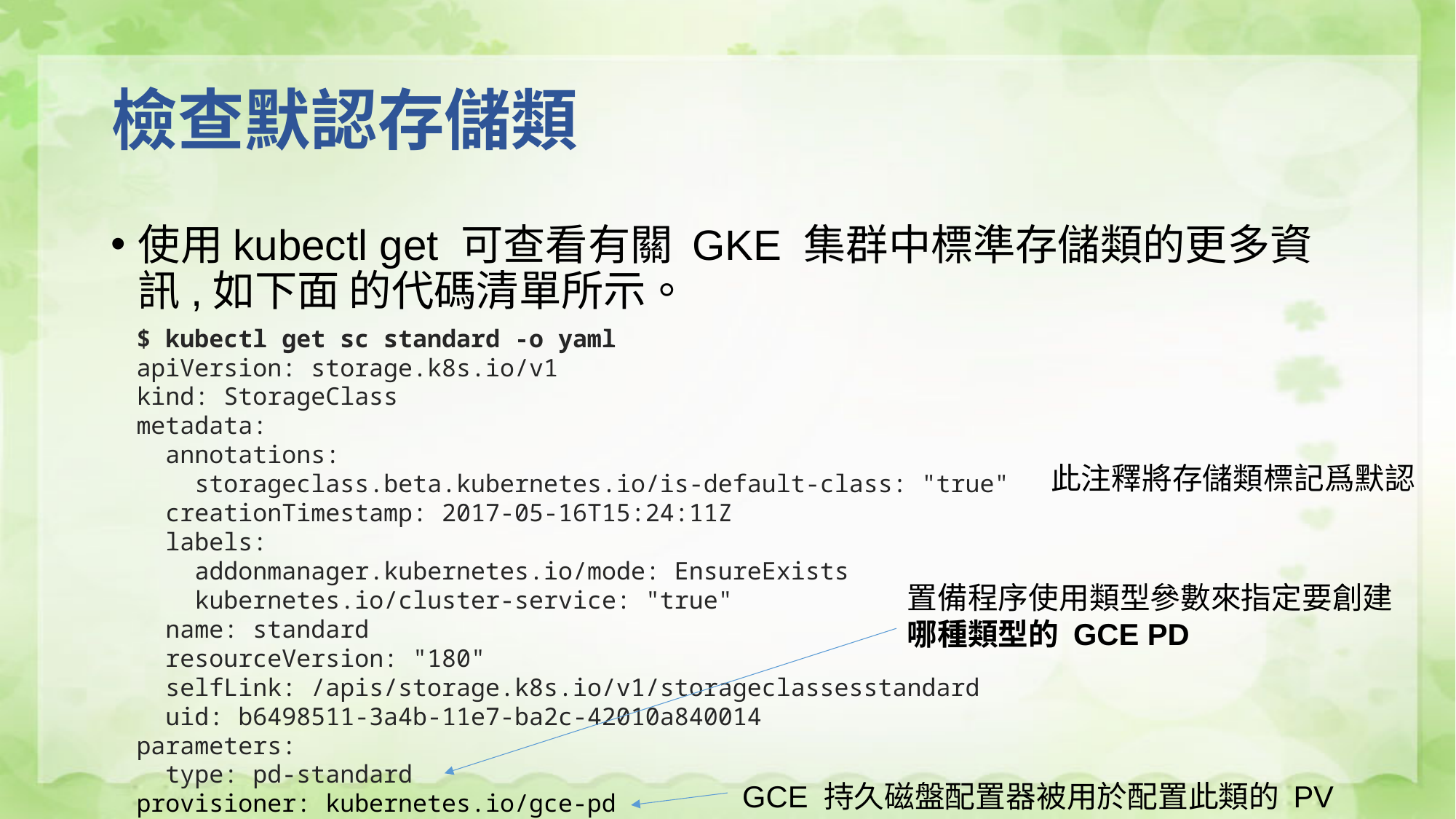

# 檢查默認存儲類
使用kubectl get 可查看有關 GKE 集群中標準存儲類的更多資訊,如下面 的代碼清單所示。
$ kubectl get sc standard -o yaml
apiVersion: storage.k8s.io/v1
kind: StorageClass
metadata:
  annotations:
    storageclass.beta.kubernetes.io/is-default-class: "true"
  creationTimestamp: 2017-05-16T15:24:11Z
  labels:
    addonmanager.kubernetes.io/mode: EnsureExists
    kubernetes.io/cluster-service: "true"
  name: standard
  resourceVersion: "180"
  selfLink: /apis/storage.k8s.io/v1/storageclassesstandard
  uid: b6498511-3a4b-11e7-ba2c-42010a840014
parameters:
  type: pd-standard
provisioner: kubernetes.io/gce-pd
此注釋將存儲類標記爲默認
置備程序使用類型參數來指定要創建哪種類型的 GCE PD
GCE 持久磁盤配置器被用於配置此類的 PV